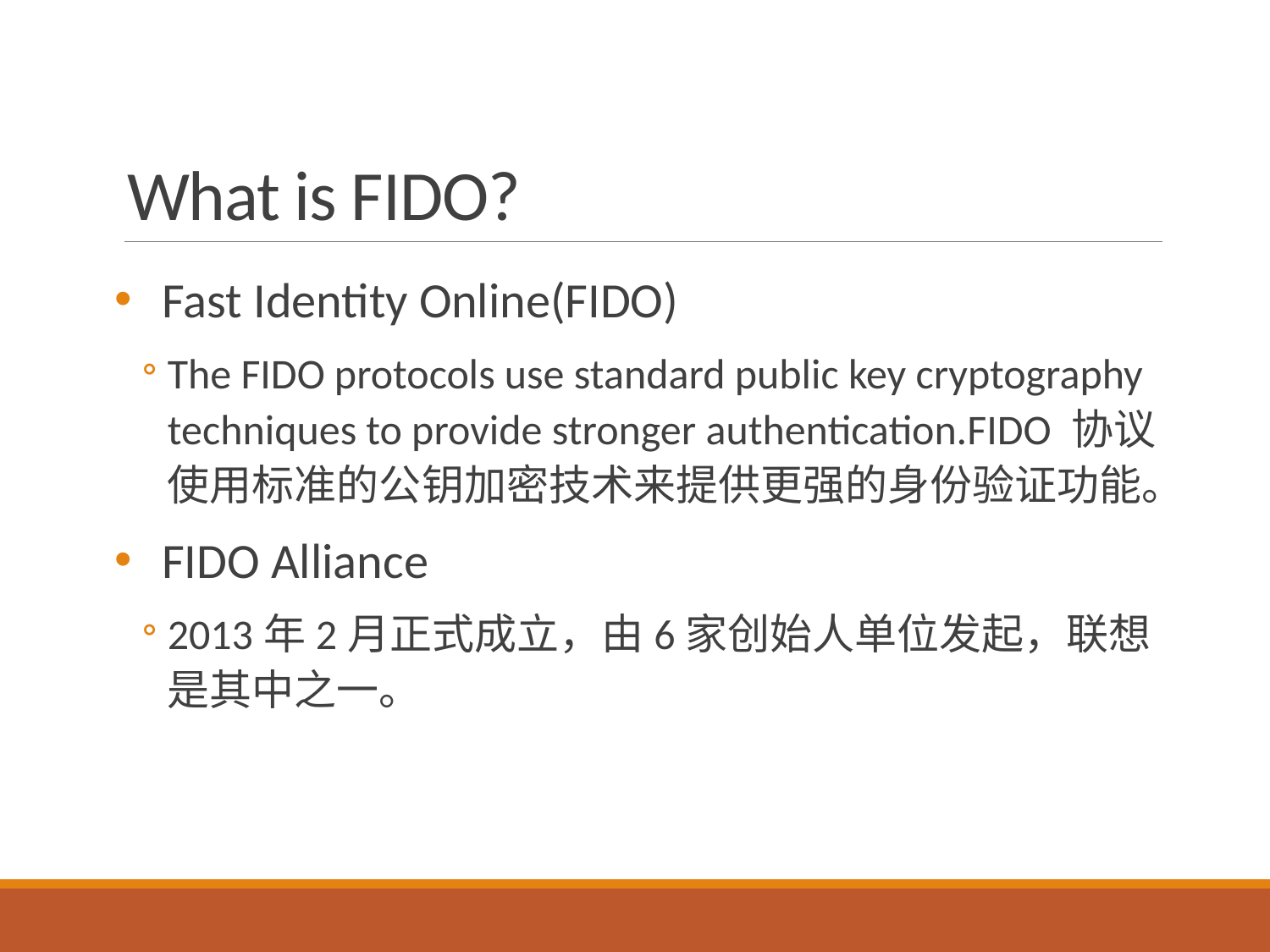

# What is FIDO?
Fast Identity Online(FIDO)
The FIDO protocols use standard public key cryptography techniques to provide stronger authentication.FIDO 协议使用标准的公钥加密技术来提供更强的身份验证功能。
FIDO Alliance
2013年2月正式成立，由6家创始人单位发起，联想是其中之一。